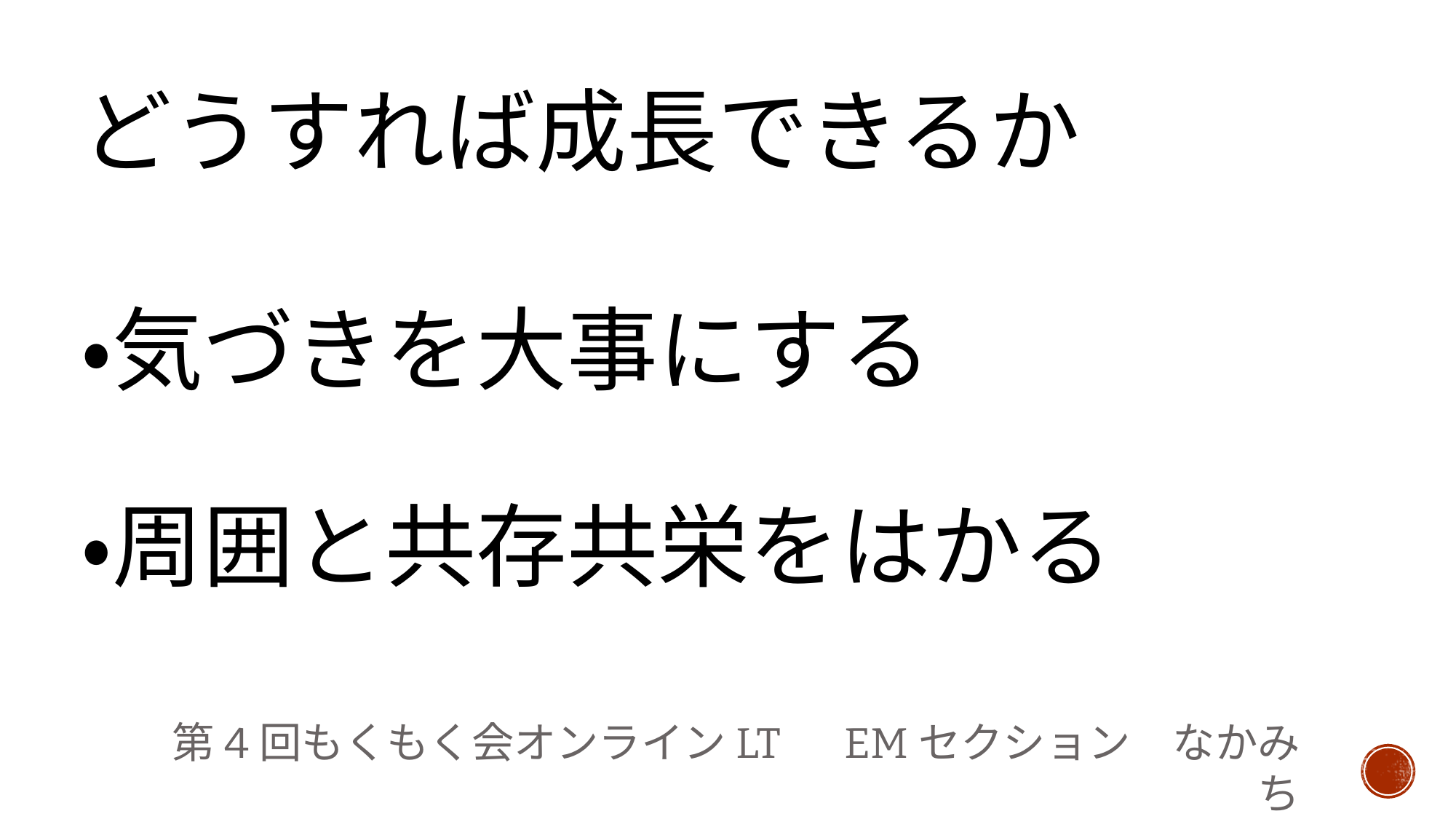

どうすれば成長できるか

・気づきを大事にする

・周囲と共存共栄をはかる
第4回もくもく会オンラインLT　EMセクション　なかみち